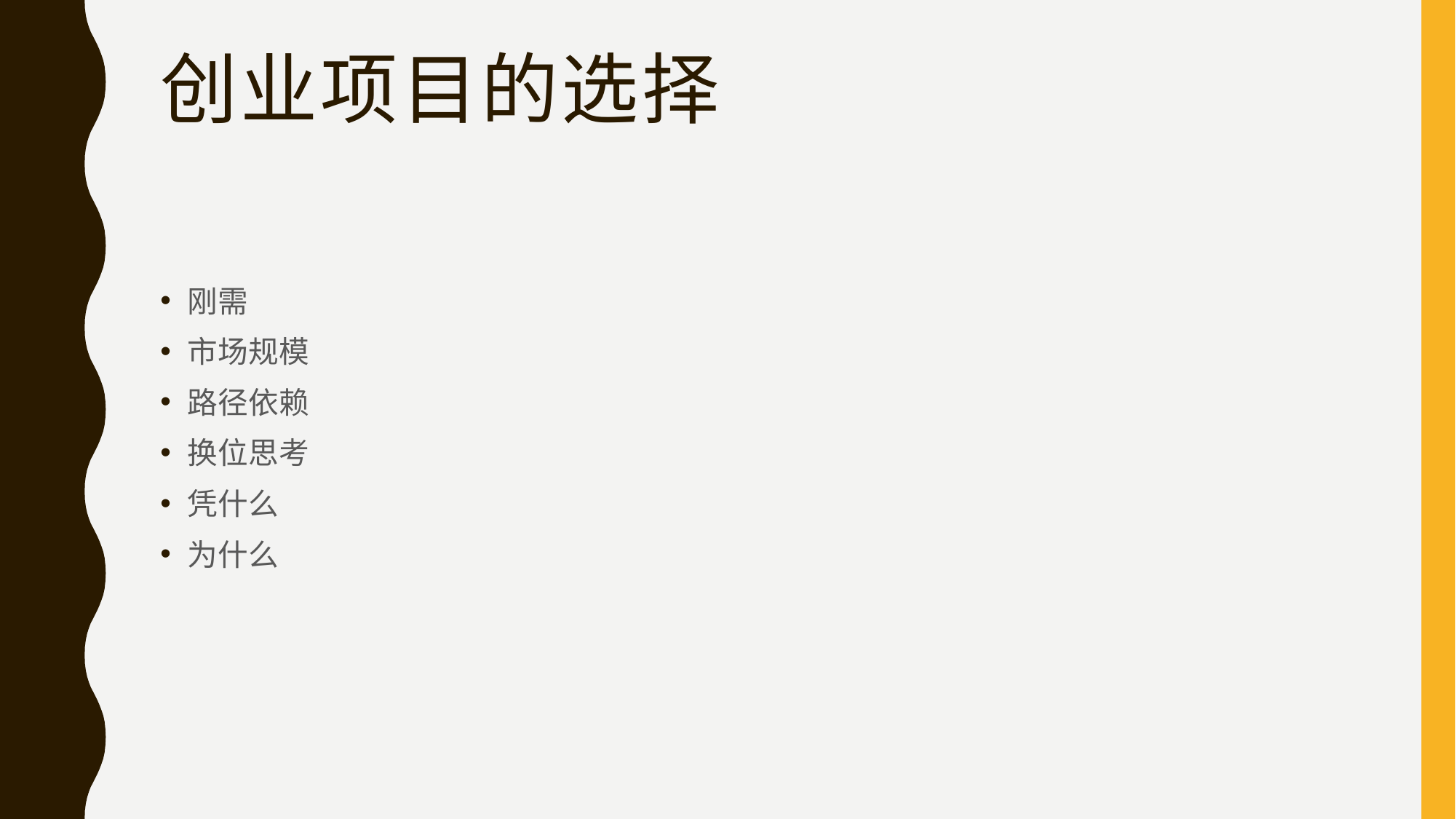

# 创业项目的选择
刚需
市场规模
路径依赖
换位思考
凭什么
为什么